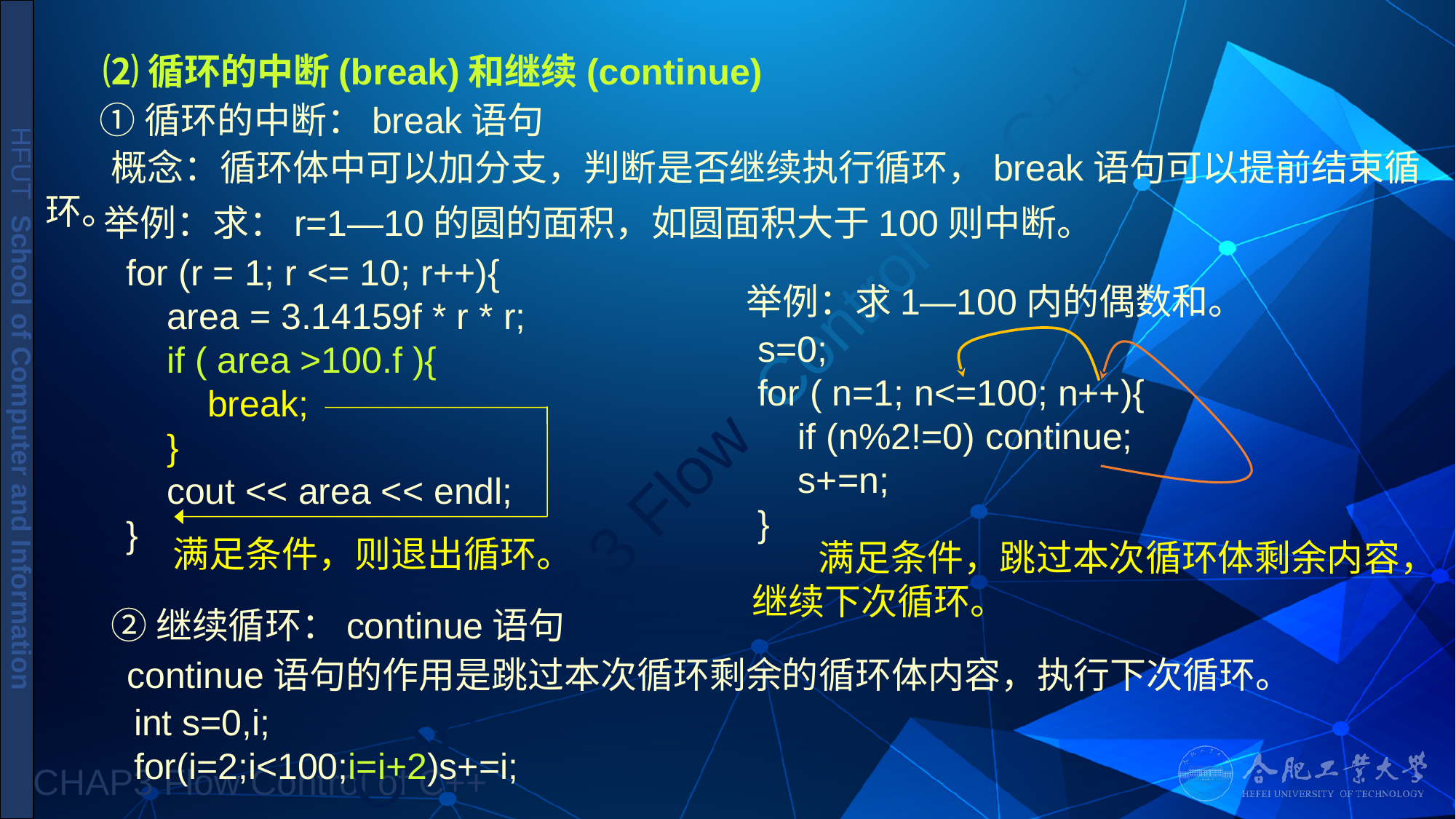

# ⑵循环的中断(break)和继续(continue)
①循环的中断：break语句
       概念：循环体中可以加分支，判断是否继续执行循环，break语句可以提前结束循环。
举例：求：r=1—10的圆的面积，如圆面积大于100则中断。
for (r = 1; r <= 10; r++){
    area = 3.14159f * r * r;
    if ( area >100.f ){
        break;
    }
    cout << area << endl;
}
举例：求1—100内的偶数和。
 s=0;
 for ( n=1; n<=100; n++){
     if (n%2!=0) continue;
     s+=n;
 }

满足条件，则退出循环。
       满足条件，跳过本次循环体剩余内容，继续下次循环。
②继续循环：continue语句
        continue语句的作用是跳过本次循环剩余的循环体内容，执行下次循环。
int s=0,i;
for(i=2;i<100;i=i+2)s+=i;